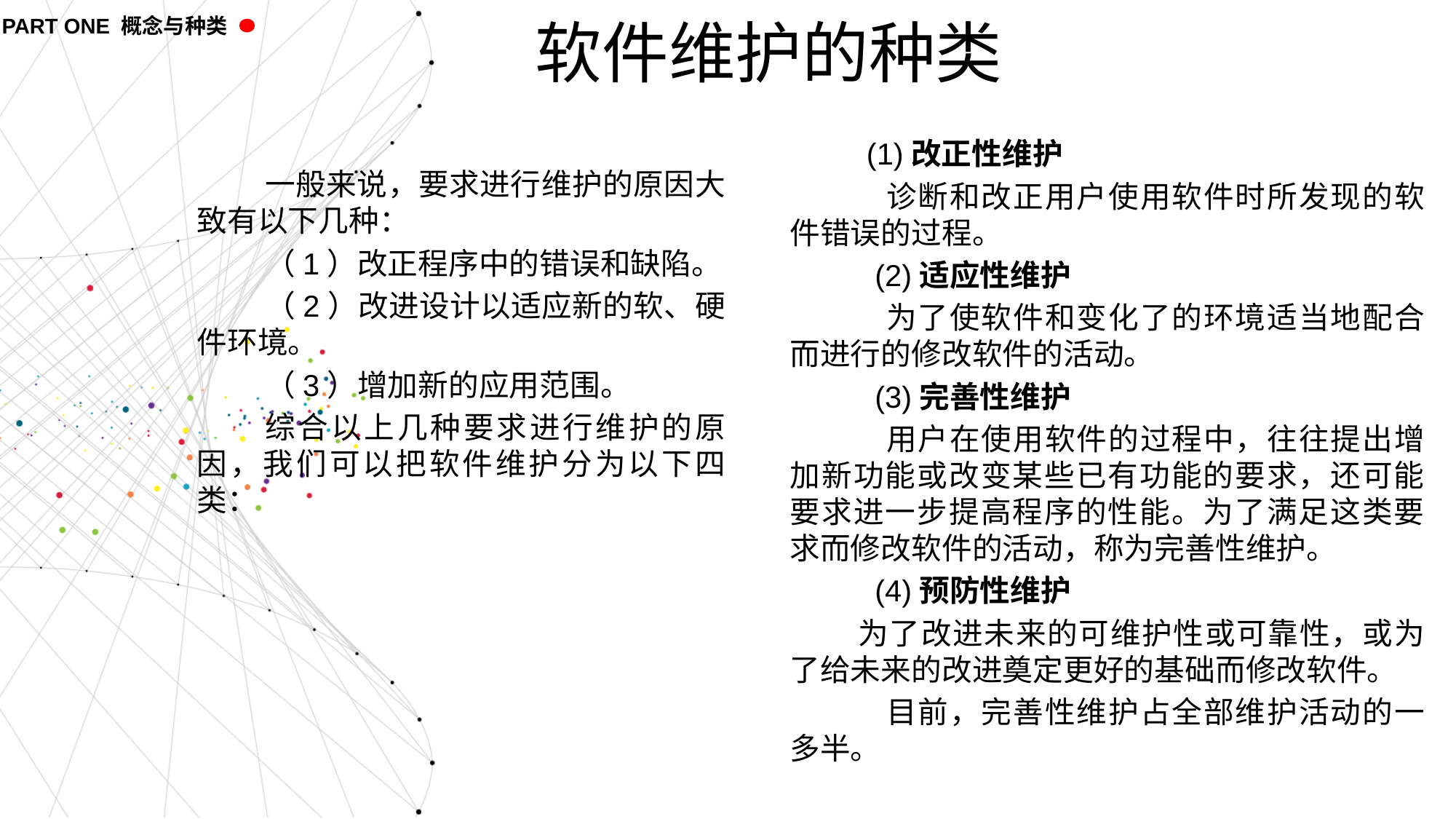

软件维护的种类
PART ONE 概念与种类

 (1)改正性维护
  诊断和改正用户使用软件时所发现的软件错误的过程。
  (2)适应性维护
  为了使软件和变化了的环境适当地配合而进行的修改软件的活动。
  (3)完善性维护
  用户在使用软件的过程中，往往提出增加新功能或改变某些已有功能的要求，还可能要求进一步提高程序的性能。为了满足这类要求而修改软件的活动，称为完善性维护。
  (4)预防性维护
为了改进未来的可维护性或可靠性，或为了给未来的改进奠定更好的基础而修改软件。
  目前，完善性维护占全部维护活动的一多半。
一般来说，要求进行维护的原因大致有以下几种：
（1）改正程序中的错误和缺陷。
（2）改进设计以适应新的软、硬件环境。
（3）增加新的应用范围。
综合以上几种要求进行维护的原因，我们可以把软件维护分为以下四类：